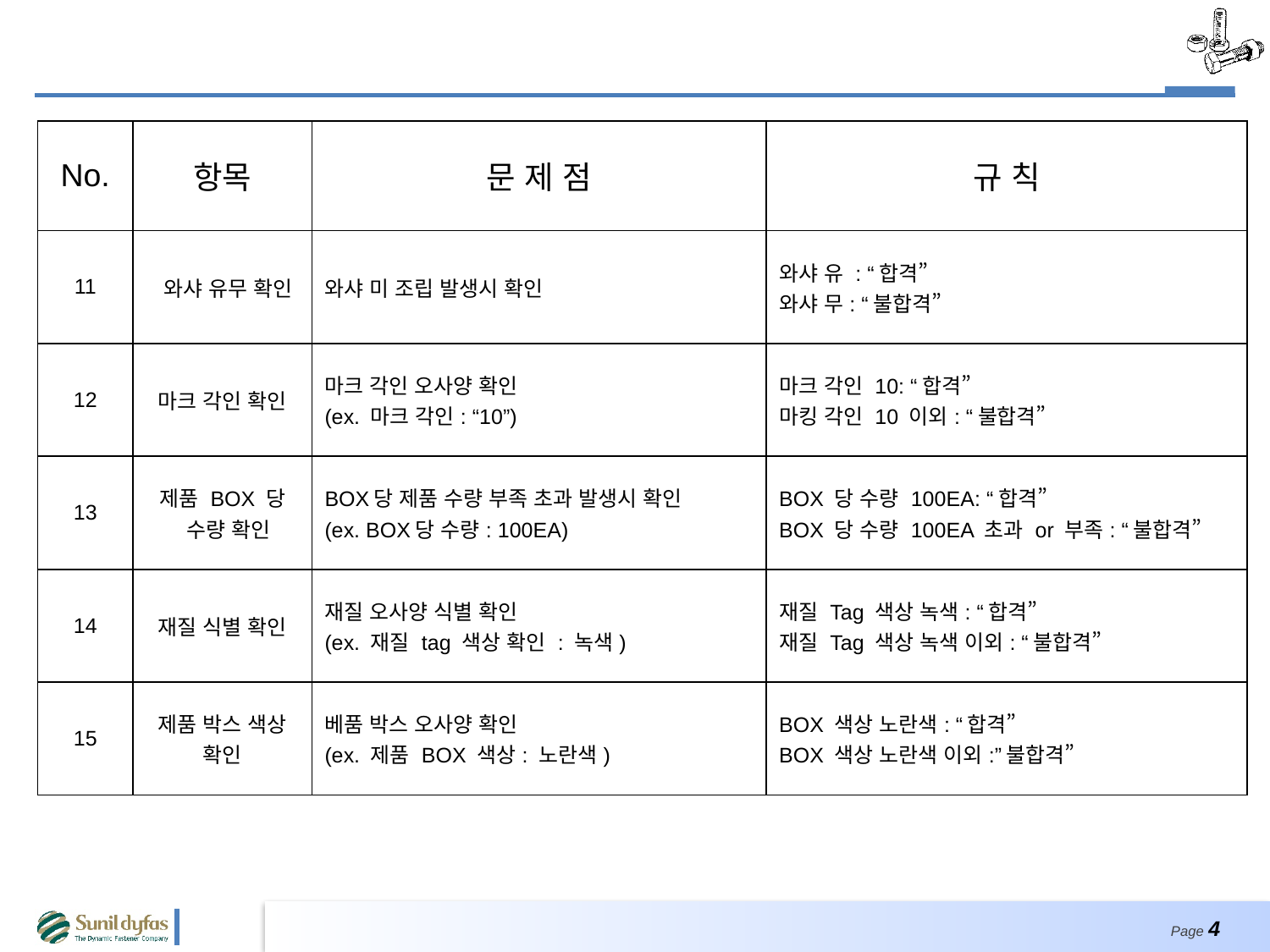

| No. | 항목 | 문 제 점 | 규 칙 |
| --- | --- | --- | --- |
| 11 | 와샤 유무 확인 | 와샤 미 조립 발생시 확인 | 와샤 유 : “합격” 와샤 무: “불합격” |
| 12 | 마크 각인 확인 | 마크 각인 오사양 확인 (ex. 마크 각인: “10”) | 마크 각인 10: “합격” 마킹 각인 10 이외: “불합격” |
| 13 | 제품 BOX 당 수량 확인 | BOX당 제품 수량 부족 초과 발생시 확인 (ex. BOX당 수량: 100EA) | BOX 당 수량 100EA: “합격” BOX 당 수량 100EA 초과 or 부족: “불합격” |
| 14 | 재질 식별 확인 | 재질 오사양 식별 확인 (ex. 재질 tag 색상 확인 : 녹색) | 재질 Tag 색상 녹색: “합격” 재질 Tag 색상 녹색 이외: “불합격” |
| 15 | 제품 박스 색상 확인 | 베품 박스 오사양 확인 (ex. 제품 BOX 색상: 노란색) | BOX 색상 노란색: “합격” BOX 색상 노란색 이외:”불합격” |